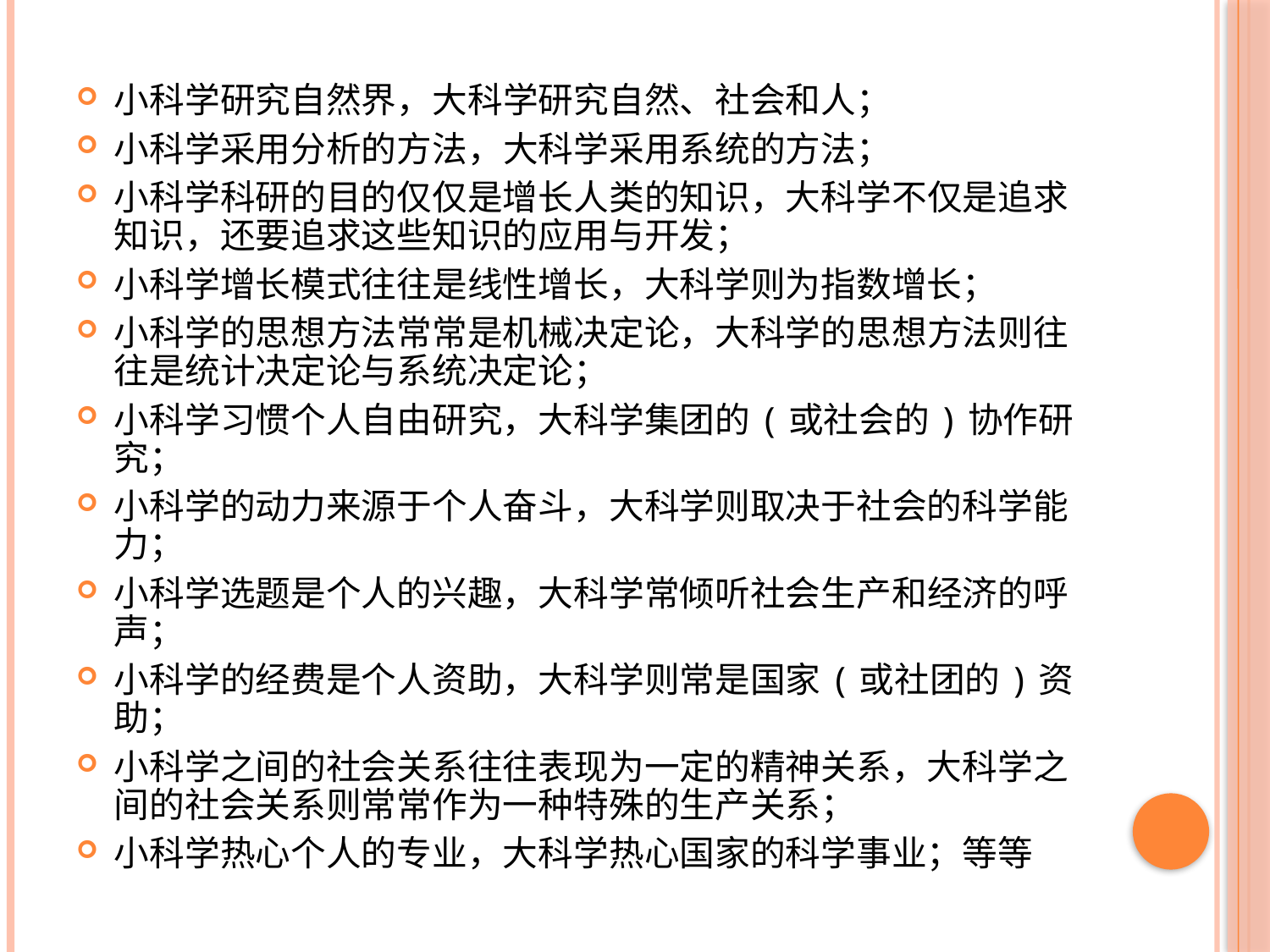

小科学研究自然界，大科学研究自然、社会和人；
小科学采用分析的方法，大科学采用系统的方法；
小科学科研的目的仅仅是增长人类的知识，大科学不仅是追求知识，还要追求这些知识的应用与开发；
小科学增长模式往往是线性增长，大科学则为指数增长；
小科学的思想方法常常是机械决定论，大科学的思想方法则往往是统计决定论与系统决定论；
小科学习惯个人自由研究，大科学集团的(或社会的)协作研究；
小科学的动力来源于个人奋斗，大科学则取决于社会的科学能力；
小科学选题是个人的兴趣，大科学常倾听社会生产和经济的呼声；
小科学的经费是个人资助，大科学则常是国家(或社团的)资助；
小科学之间的社会关系往往表现为一定的精神关系，大科学之间的社会关系则常常作为一种特殊的生产关系；
小科学热心个人的专业，大科学热心国家的科学事业；等等